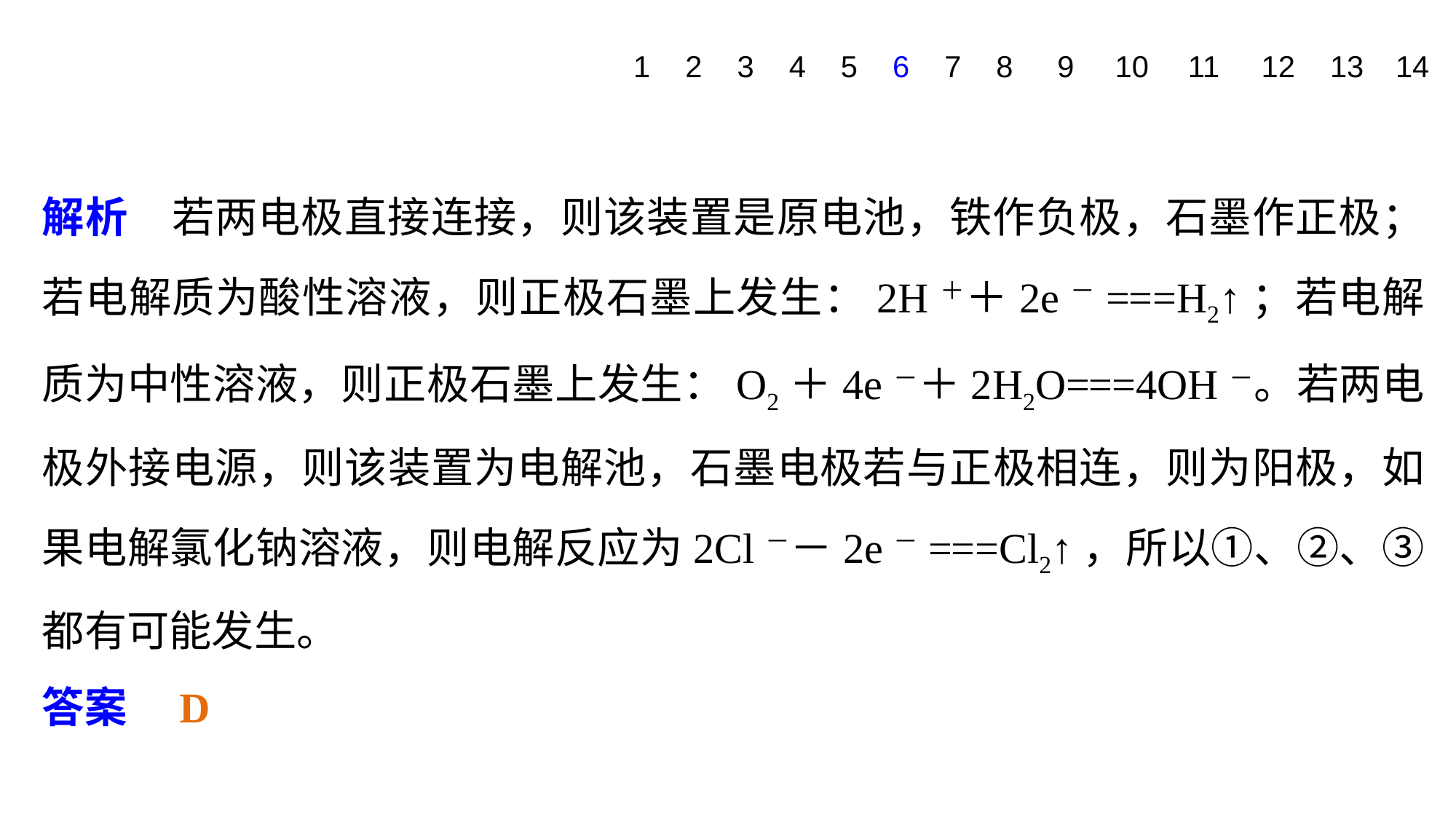

1
2
3
4
5
6
7
8
9
10
11
12
13
14
解析　若两电极直接连接，则该装置是原电池，铁作负极，石墨作正极；若电解质为酸性溶液，则正极石墨上发生：2H＋＋2e－===H2↑；若电解质为中性溶液，则正极石墨上发生：O2＋4e－＋2H2O===4OH－。若两电极外接电源，则该装置为电解池，石墨电极若与正极相连，则为阳极，如果电解氯化钠溶液，则电解反应为2Cl－－2e－===Cl2↑，所以①、②、③都有可能发生。
答案　D